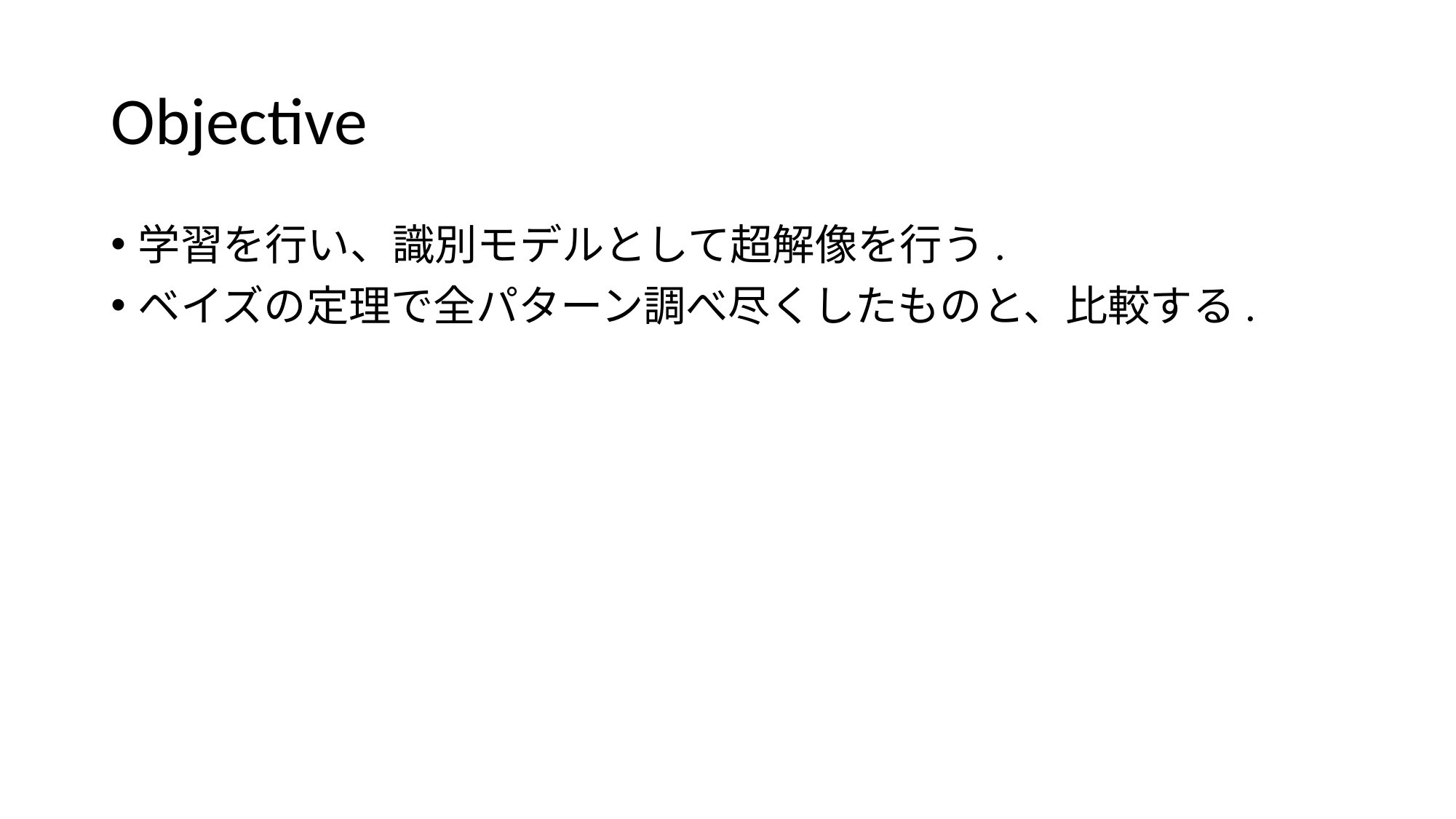

# Objective
学習を行い、識別モデルとして超解像を行う.
ベイズの定理で全パターン調べ尽くしたものと、比較する.